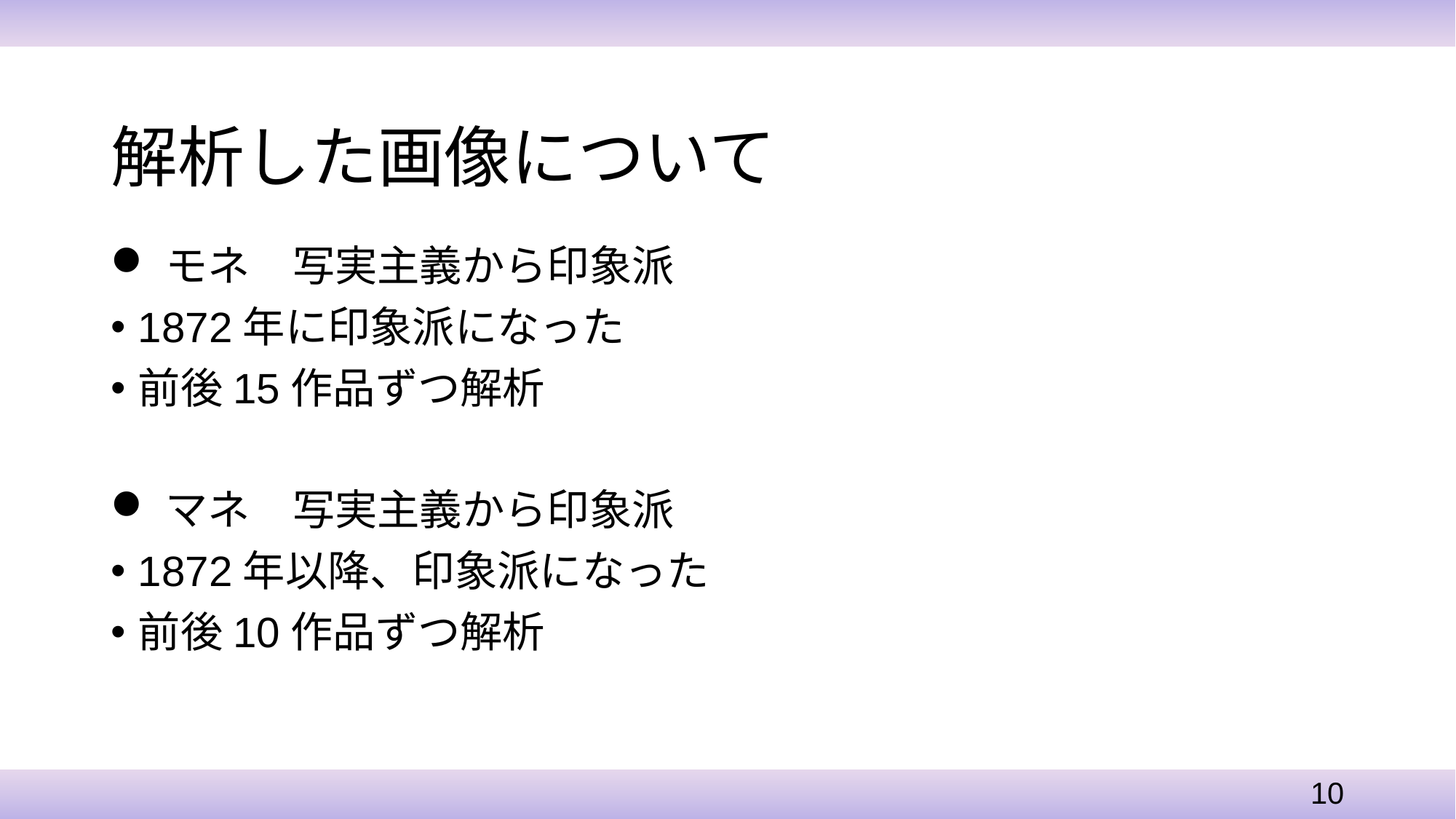

# 解析した画像について
モネ　写実主義から印象派
1872年に印象派になった
前後15作品ずつ解析

マネ　写実主義から印象派
1872年以降、印象派になった
前後10作品ずつ解析
10